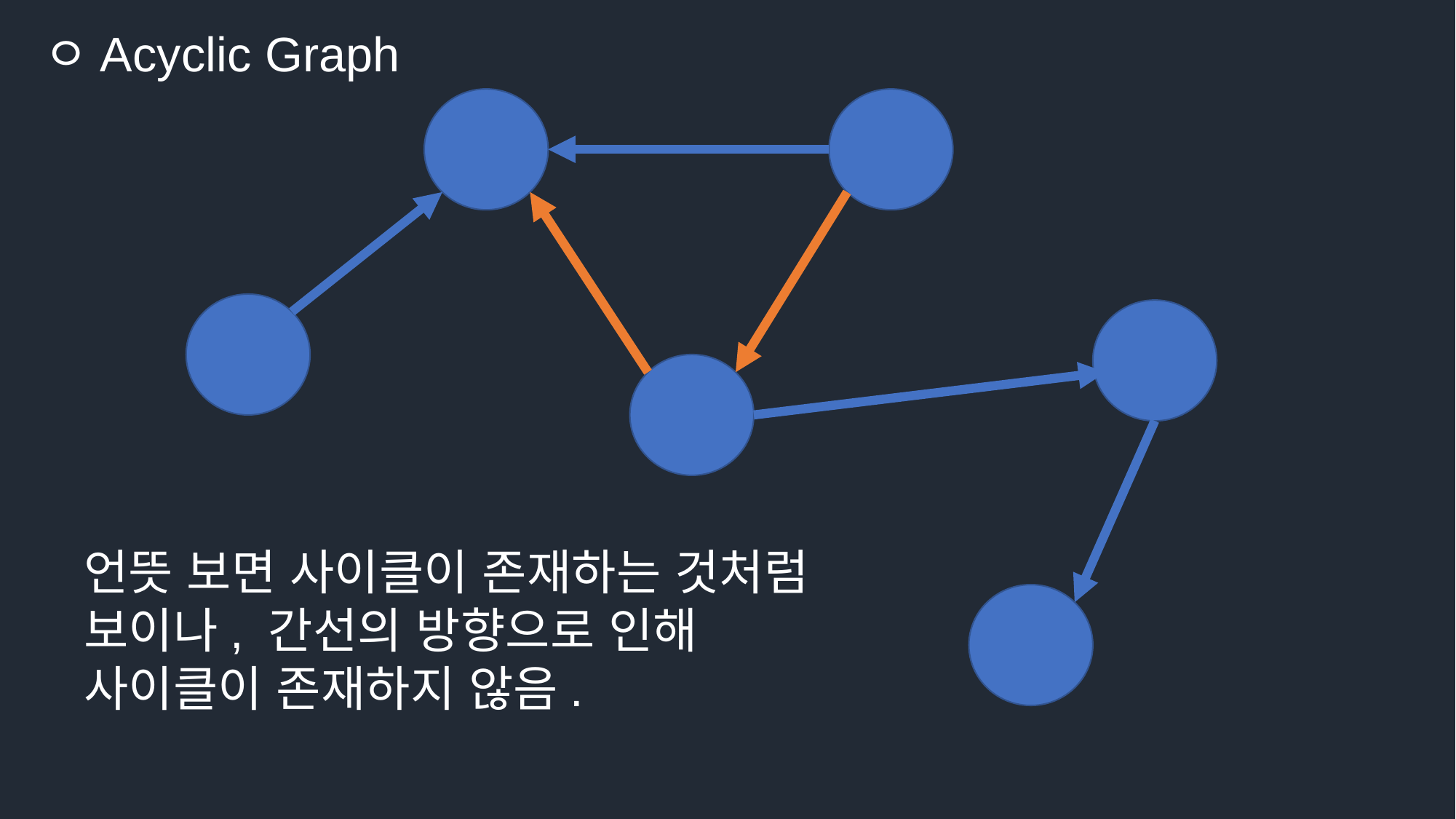

ㅇAcyclic Graph

언뜻 보면 사이클이 존재하는 것처럼 보이나, 간선의 방향으로 인해 사이클이 존재하지 않음.